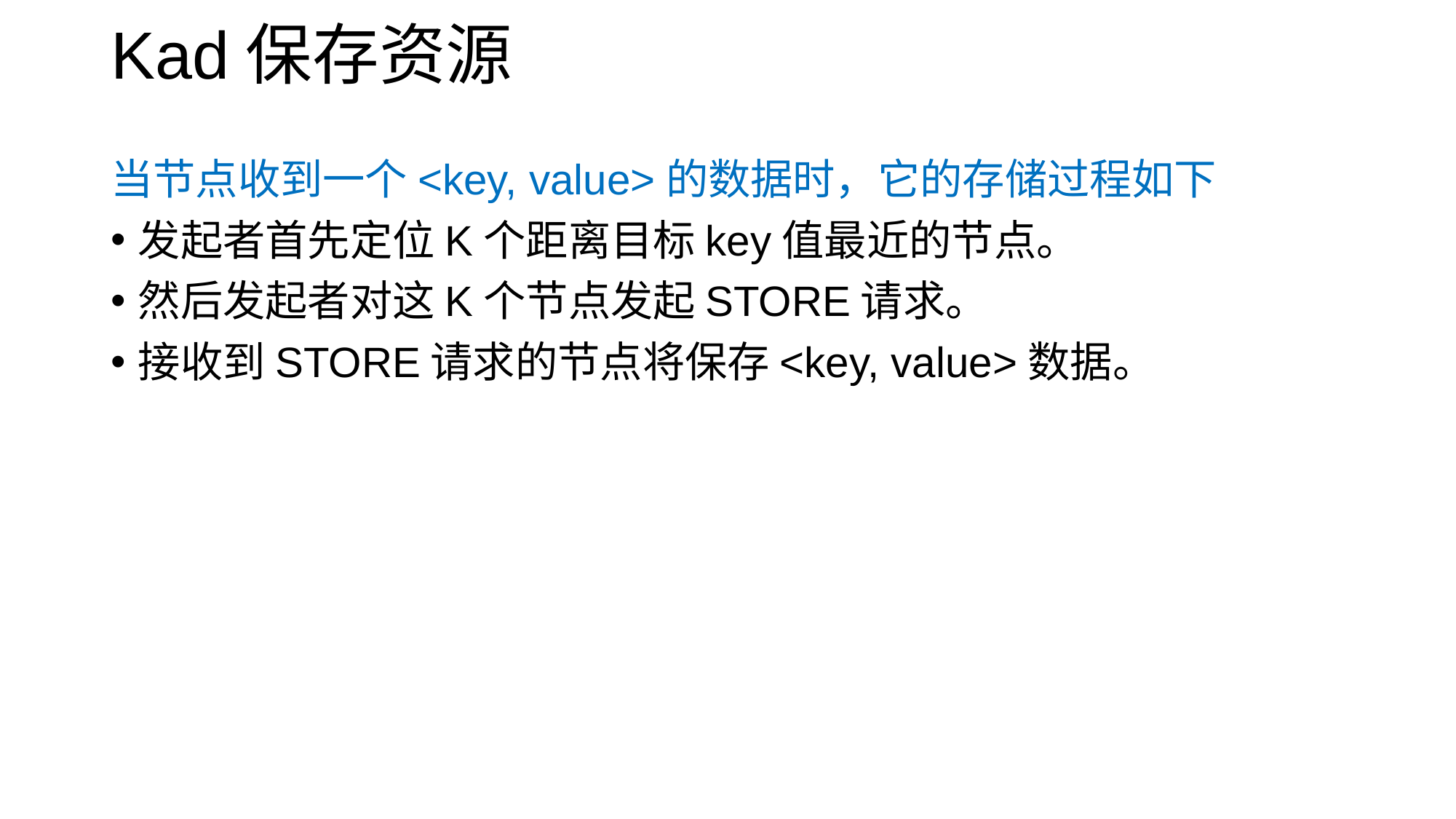

# Kad保存资源
当节点收到一个<key, value>的数据时，它的存储过程如下
发起者首先定位K个距离目标key值最近的节点。
然后发起者对这K个节点发起STORE请求。
接收到STORE请求的节点将保存<key, value>数据。